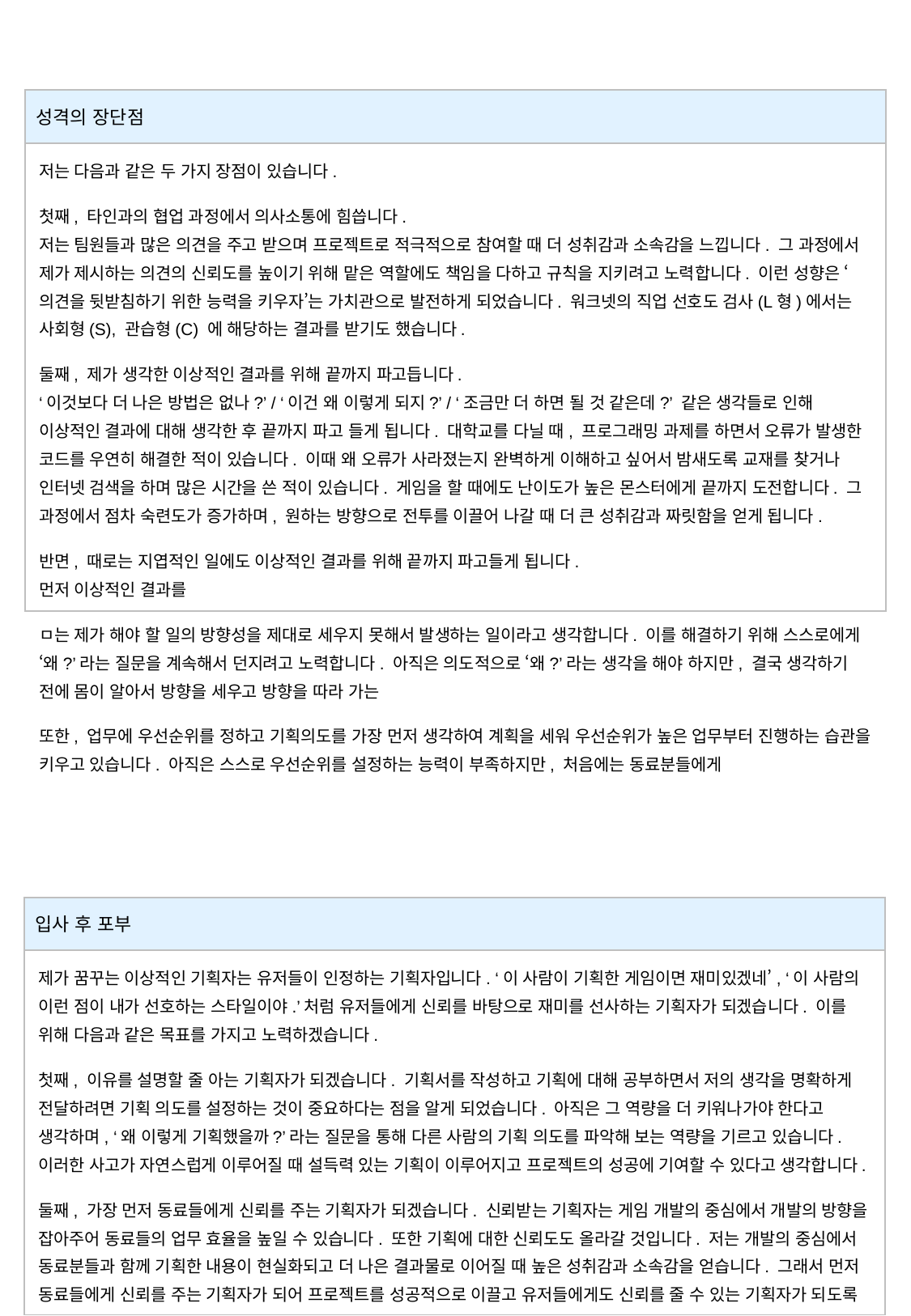

성격의 장단점
저는 다음과 같은 두 가지 장점이 있습니다.
첫째, 타인과의 협업 과정에서 의사소통에 힘씁니다.
저는 팀원들과 많은 의견을 주고 받으며 프로젝트로 적극적으로 참여할 때 더 성취감과 소속감을 느낍니다. 그 과정에서 제가 제시하는 의견의 신뢰도를 높이기 위해 맡은 역할에도 책임을 다하고 규칙을 지키려고 노력합니다. 이런 성향은 ‘의견을 뒷받침하기 위한 능력을 키우자’는 가치관으로 발전하게 되었습니다. 워크넷의 직업 선호도 검사(L형)에서는 사회형(S), 관습형(C) 에 해당하는 결과를 받기도 했습니다.
둘째, 제가 생각한 이상적인 결과를 위해 끝까지 파고듭니다.
‘이것보다 더 나은 방법은 없나?’ / ‘이건 왜 이렇게 되지?’ / ‘조금만 더 하면 될 것 같은데?’ 같은 생각들로 인해 이상적인 결과에 대해 생각한 후 끝까지 파고 들게 됩니다. 대학교를 다닐 때, 프로그래밍 과제를 하면서 오류가 발생한 코드를 우연히 해결한 적이 있습니다. 이때 왜 오류가 사라졌는지 완벽하게 이해하고 싶어서 밤새도록 교재를 찾거나 인터넷 검색을 하며 많은 시간을 쓴 적이 있습니다. 게임을 할 때에도 난이도가 높은 몬스터에게 끝까지 도전합니다. 그 과정에서 점차 숙련도가 증가하며, 원하는 방향으로 전투를 이끌어 나갈 때 더 큰 성취감과 짜릿함을 얻게 됩니다.
반면, 때로는 지엽적인 일에도 이상적인 결과를 위해 끝까지 파고들게 됩니다.
먼저 이상적인 결과를
ㅁ는 제가 해야 할 일의 방향성을 제대로 세우지 못해서 발생하는 일이라고 생각합니다. 이를 해결하기 위해 스스로에게 ‘왜?’라는 질문을 계속해서 던지려고 노력합니다. 아직은 의도적으로 ‘왜?’라는 생각을 해야 하지만, 결국 생각하기 전에 몸이 알아서 방향을 세우고 방향을 따라 가는
또한, 업무에 우선순위를 정하고 기획의도를 가장 먼저 생각하여 계획을 세워 우선순위가 높은 업무부터 진행하는 습관을 키우고 있습니다. 아직은 스스로 우선순위를 설정하는 능력이 부족하지만, 처음에는 동료분들에게

입사 후 포부
제가 꿈꾸는 이상적인 기획자는 유저들이 인정하는 기획자입니다. ‘이 사람이 기획한 게임이면 재미있겠네’, ‘이 사람의 이런 점이 내가 선호하는 스타일이야.’처럼 유저들에게 신뢰를 바탕으로 재미를 선사하는 기획자가 되겠습니다. 이를 위해 다음과 같은 목표를 가지고 노력하겠습니다.
첫째, 이유를 설명할 줄 아는 기획자가 되겠습니다. 기획서를 작성하고 기획에 대해 공부하면서 저의 생각을 명확하게 전달하려면 기획 의도를 설정하는 것이 중요하다는 점을 알게 되었습니다. 아직은 그 역량을 더 키워나가야 한다고 생각하며, ‘왜 이렇게 기획했을까?’라는 질문을 통해 다른 사람의 기획 의도를 파악해 보는 역량을 기르고 있습니다. 이러한 사고가 자연스럽게 이루어질 때 설득력 있는 기획이 이루어지고 프로젝트의 성공에 기여할 수 있다고 생각합니다.
둘째, 가장 먼저 동료들에게 신뢰를 주는 기획자가 되겠습니다. 신뢰받는 기획자는 게임 개발의 중심에서 개발의 방향을 잡아주어 동료들의 업무 효율을 높일 수 있습니다. 또한 기획에 대한 신뢰도도 올라갈 것입니다. 저는 개발의 중심에서 동료분들과 함께 기획한 내용이 현실화되고 더 나은 결과물로 이어질 때 높은 성취감과 소속감을 얻습니다. 그래서 먼저 동료들에게 신뢰를 주는 기획자가 되어 프로젝트를 성공적으로 이끌고 유저들에게도 신뢰를 줄 수 있는 기획자가 되도록 노력하겠습니다.